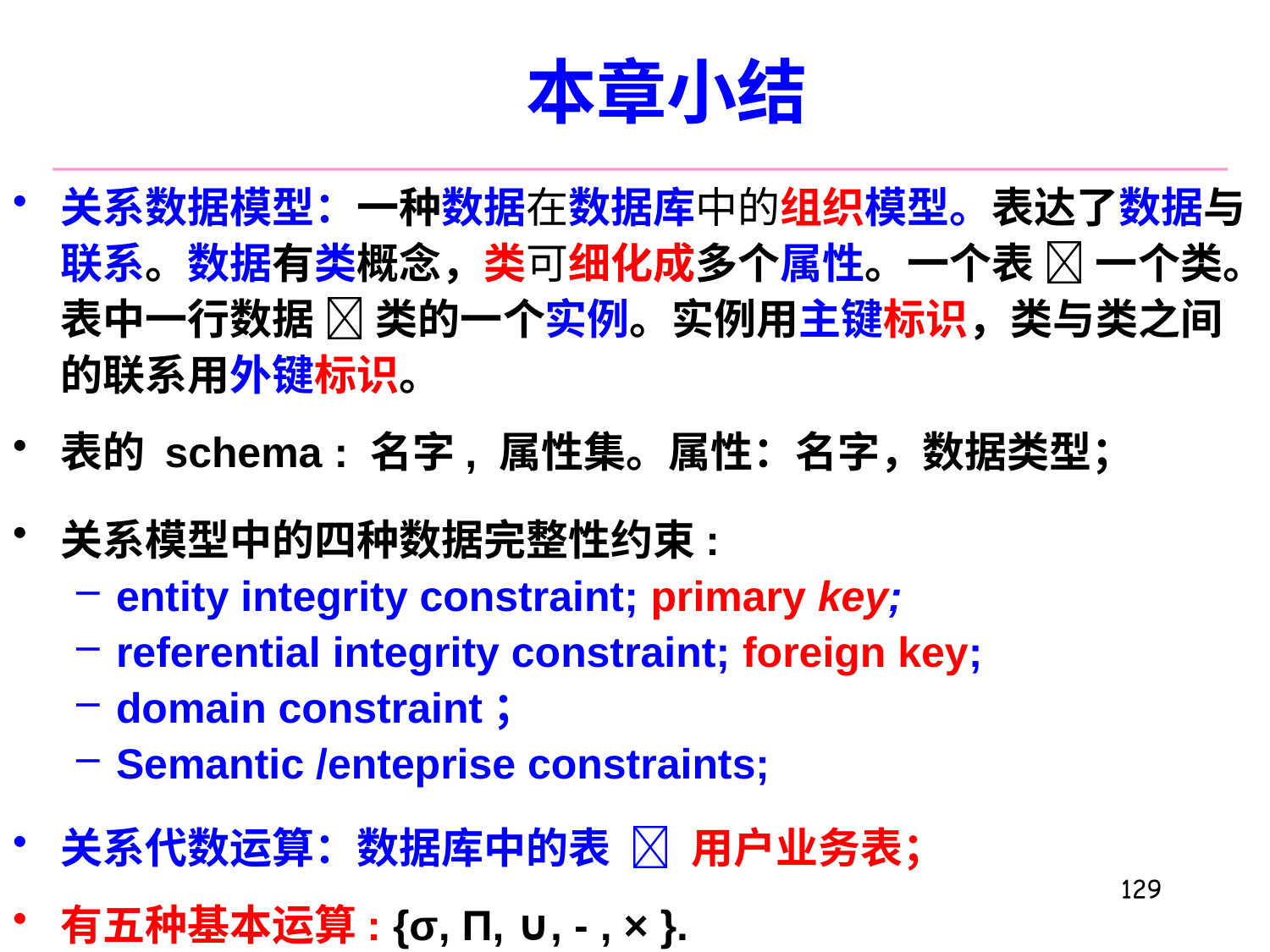

# 本章小结
关系数据模型：一种数据在数据库中的组织模型。表达了数据与联系。数据有类概念，类可细化成多个属性。一个表 ⇔ 一个类。表中一行数据 ⇔ 类的一个实例。实例用主键标识，类与类之间的联系用外键标识。
表的 schema : 名字, 属性集。属性：名字，数据类型；
关系模型中的四种数据完整性约束:
entity integrity constraint; primary key;
referential integrity constraint; foreign key;
domain constraint；
Semantic /enteprise constraints;
关系代数运算：数据库中的表  ⇒  用户业务表；
有五种基本运算: {σ, Π, ∪, - , × }.
129